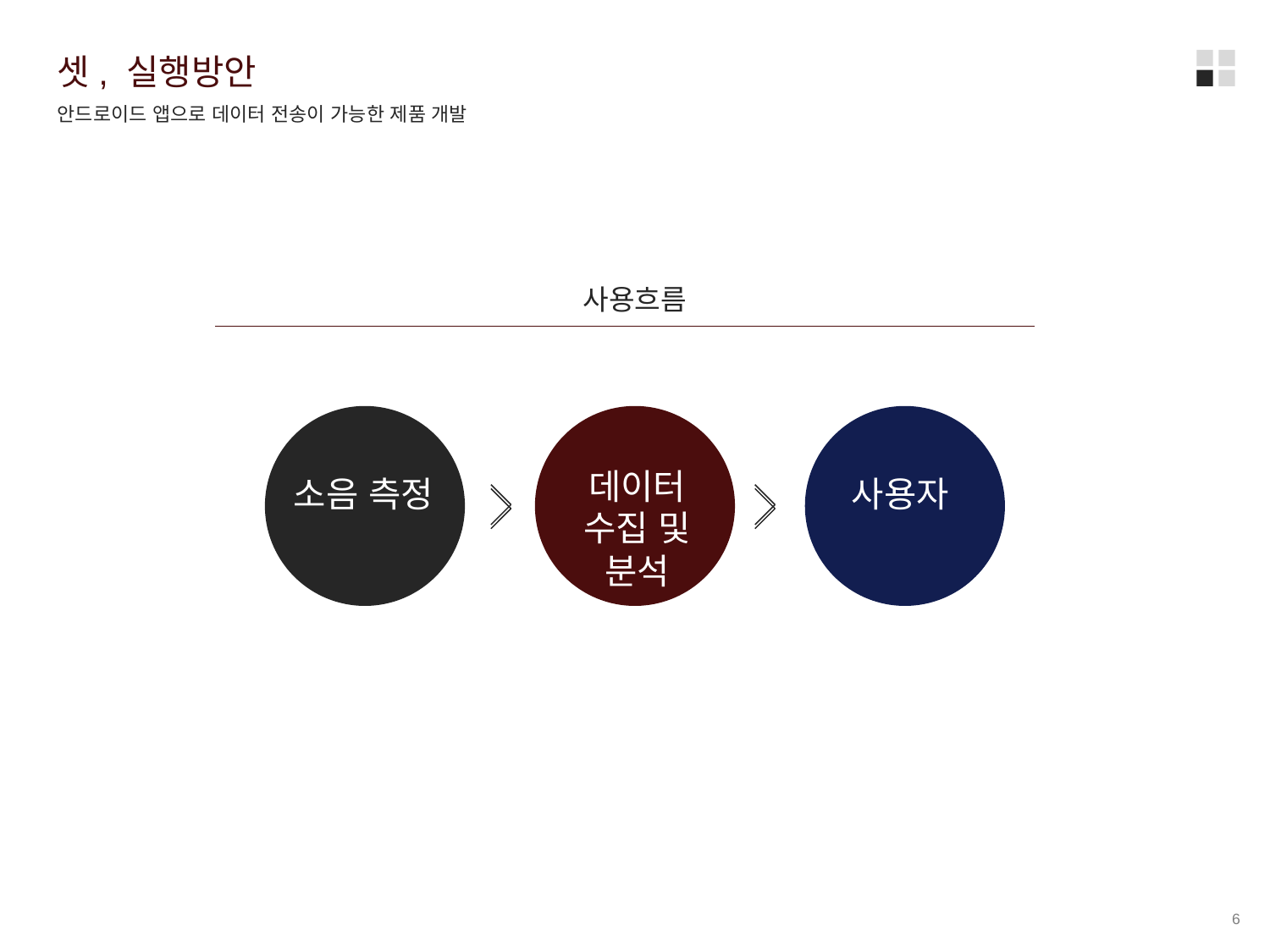

셋, 실행방안

안드로이드 앱으로 데이터 전송이 가능한 제품 개발
사용흐름

데이터 수집 및 분석
소음 측정

사용자